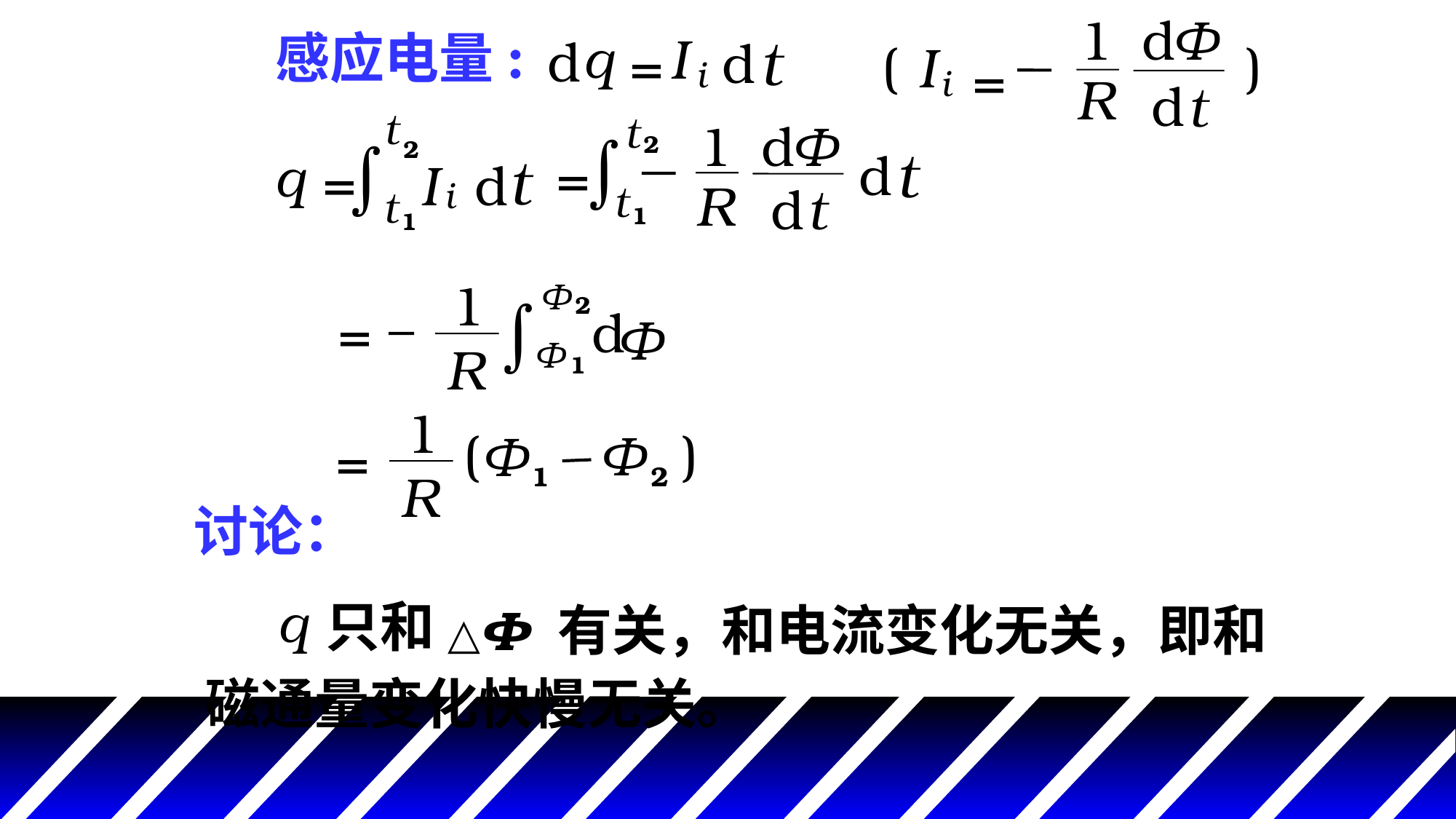

1
d
Φ
(
I
)
=
i
R
d
t

   感应电量:
q
I
t
d
d
=
i
t
2
∫
q
t
=
I
d
i
t
1
t
1
d
Φ
2
∫
t
d
=
R
t
d
t

1
1
Φ
2
∫
d
Φ
=
Φ
R

1
1
(
Φ
)
Φ
=
1
2
R

讨论：
q
只和
Φ
有关，和电流变化无关，即和
△
磁通量变化快慢无关。